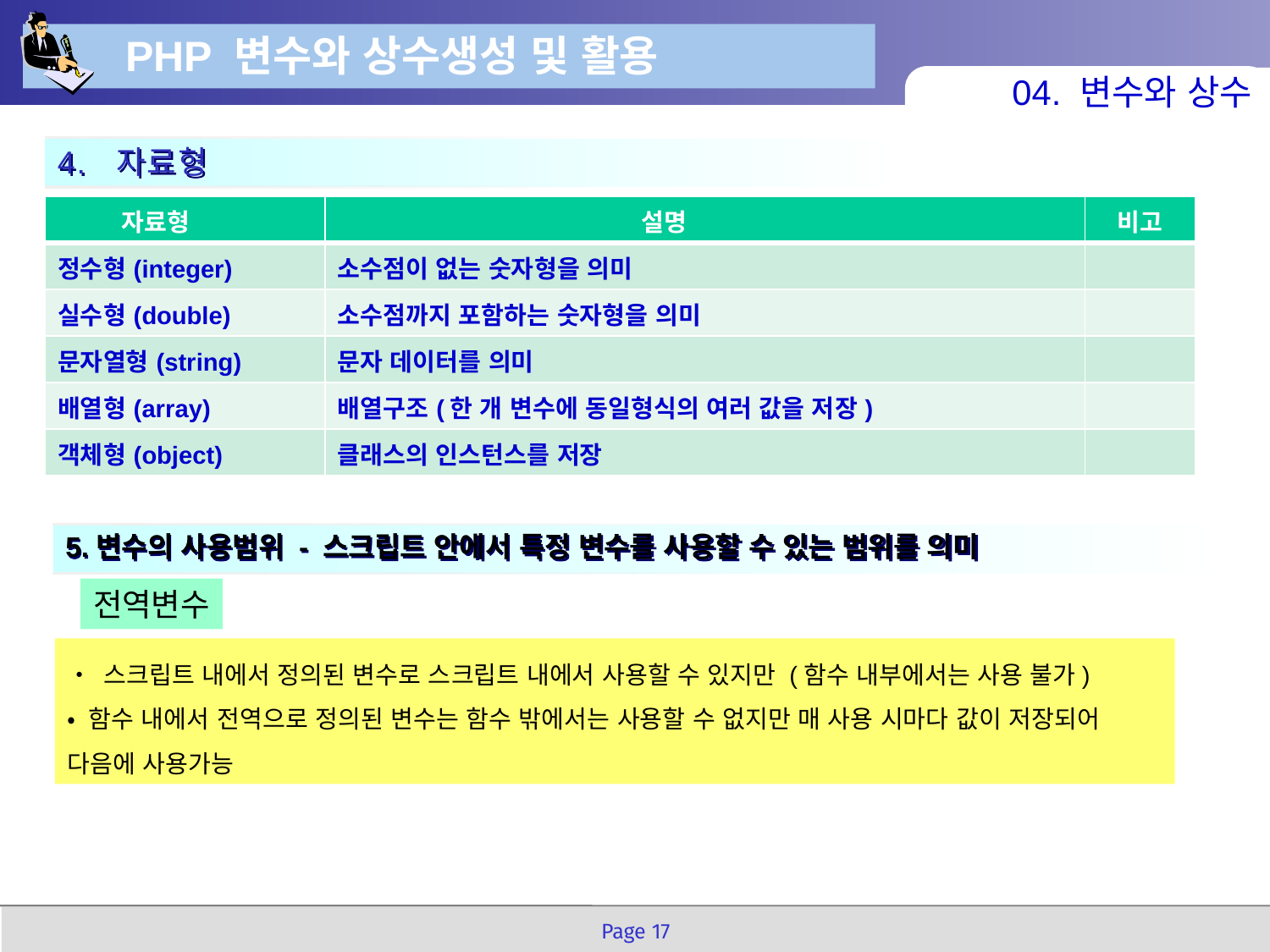

PHP 변수와 상수생성 및 활용
04. 변수와 상수
4.  자료형

| 자료형 | 설명 | 비고 |
| --- | --- | --- |
| 정수형(integer) | 소수점이 없는 숫자형을 의미 |  |
| 실수형(double) | 소수점까지 포함하는 숫자형을 의미 |  |
| 문자열형(string) | 문자 데이터를 의미 |  |
| 배열형(array) | 배열구조(한 개 변수에 동일형식의 여러 값을 저장) |  |
| 객체형(object) | 클래스의 인스턴스를 저장 |  |
5.변수의 사용범위 - 스크립트 안에서 특정 변수를 사용할 수 있는 범위를 의미

전역변수
• 스크립트 내에서 정의된 변수로 스크립트 내에서 사용할 수 있지만 (함수 내부에서는 사용 불가)
• 함수 내에서 전역으로 정의된 변수는 함수 밖에서는 사용할 수 없지만 매 사용 시마다 값이 저장되어 다음에 사용가능
Page 17